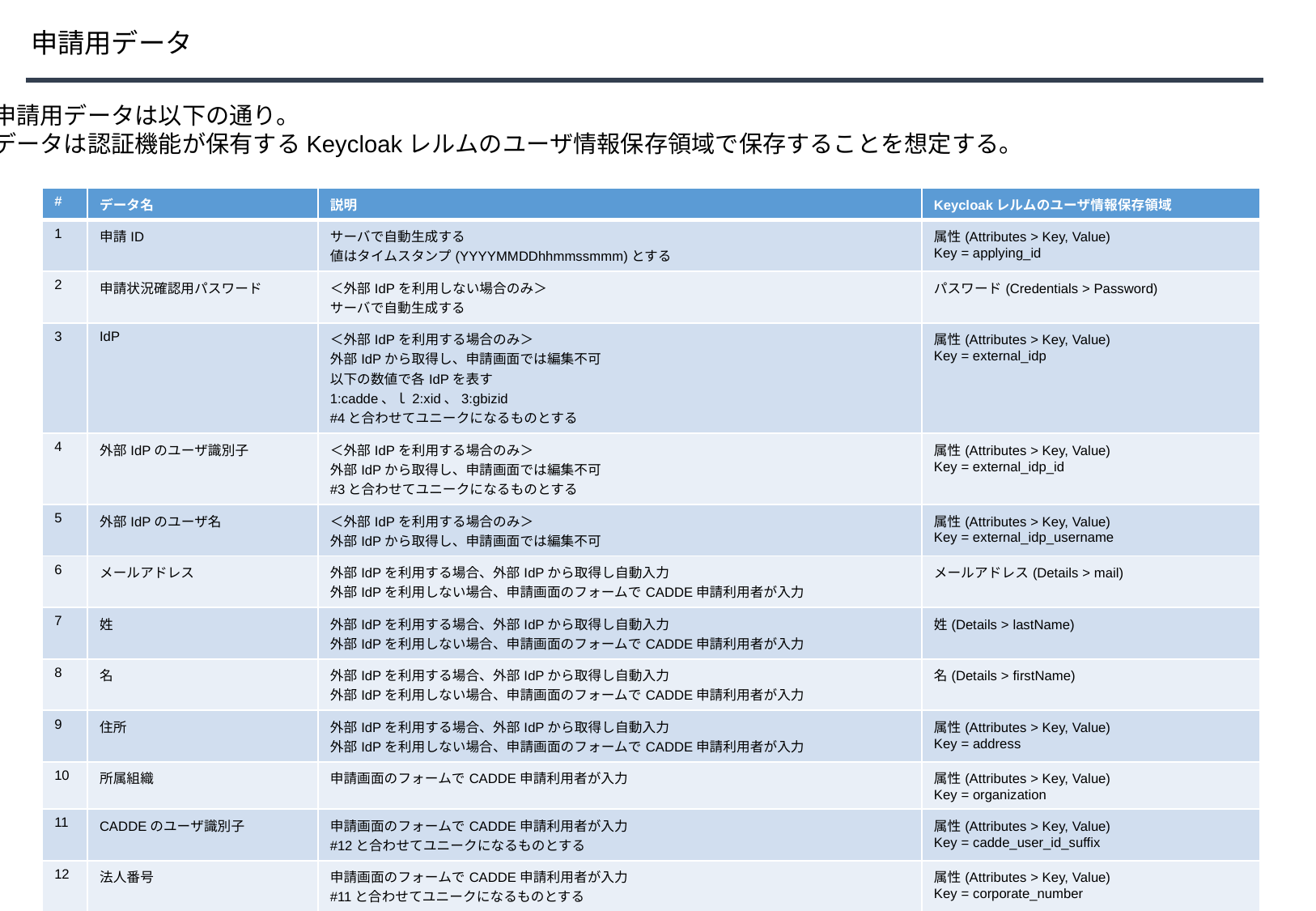

# 申請用データ
申請用データは以下の通り。
データは認証機能が保有するKeycloakレルムのユーザ情報保存領域で保存することを想定する。
| # | データ名 | 説明 | Keycloakレルムのユーザ情報保存領域 |
| --- | --- | --- | --- |
| 1 | 申請ID | サーバで自動生成する 値はタイムスタンプ(YYYYMMDDhhmmssmmm)とする | 属性(Attributes > Key, Value) Key = applying\_id |
| 2 | 申請状況確認用パスワード | ＜外部IdPを利用しない場合のみ＞ サーバで自動生成する | パスワード(Credentials > Password) |
| 3 | IdP | ＜外部IdPを利用する場合のみ＞ 外部IdPから取得し、申請画面では編集不可 以下の数値で各IdPを表す 1:cadde、ｌ2:xid、3:gbizid #4と合わせてユニークになるものとする | 属性(Attributes > Key, Value) Key = external\_idp |
| 4 | 外部IdPのユーザ識別子 | ＜外部IdPを利用する場合のみ＞ 外部IdPから取得し、申請画面では編集不可 #3と合わせてユニークになるものとする | 属性(Attributes > Key, Value) Key = external\_idp\_id |
| 5 | 外部IdPのユーザ名 | ＜外部IdPを利用する場合のみ＞ 外部IdPから取得し、申請画面では編集不可 | 属性(Attributes > Key, Value) Key = external\_idp\_username |
| 6 | メールアドレス | 外部IdPを利用する場合、外部IdPから取得し自動入力 外部IdPを利用しない場合、申請画面のフォームでCADDE申請利用者が入力 | メールアドレス(Details > mail) |
| 7 | 姓 | 外部IdPを利用する場合、外部IdPから取得し自動入力 外部IdPを利用しない場合、申請画面のフォームでCADDE申請利用者が入力 | 姓(Details > lastName) |
| 8 | 名 | 外部IdPを利用する場合、外部IdPから取得し自動入力 外部IdPを利用しない場合、申請画面のフォームでCADDE申請利用者が入力 | 名(Details > firstName) |
| 9 | 住所 | 外部IdPを利用する場合、外部IdPから取得し自動入力 外部IdPを利用しない場合、申請画面のフォームでCADDE申請利用者が入力 | 属性(Attributes > Key, Value) Key = address |
| 10 | 所属組織 | 申請画面のフォームでCADDE申請利用者が入力 | 属性(Attributes > Key, Value) Key = organization |
| 11 | CADDEのユーザ識別子 | 申請画面のフォームでCADDE申請利用者が入力 #12と合わせてユニークになるものとする | 属性(Attributes > Key, Value) Key = cadde\_user\_id\_suffix |
| 12 | 法人番号 | 申請画面のフォームでCADDE申請利用者が入力 #11と合わせてユニークになるものとする | 属性(Attributes > Key, Value) Key = corporate\_number |
| 13 | 申請状況 | CADDE申請利用者やCADDE運用管理者の操作によって遷移する、申請状況を表す以下の数値 1:申請済み、2:申請内容確認中、3:登録完了、4 :申請却下 | 属性(Attributes > Key, Value) Key = status |